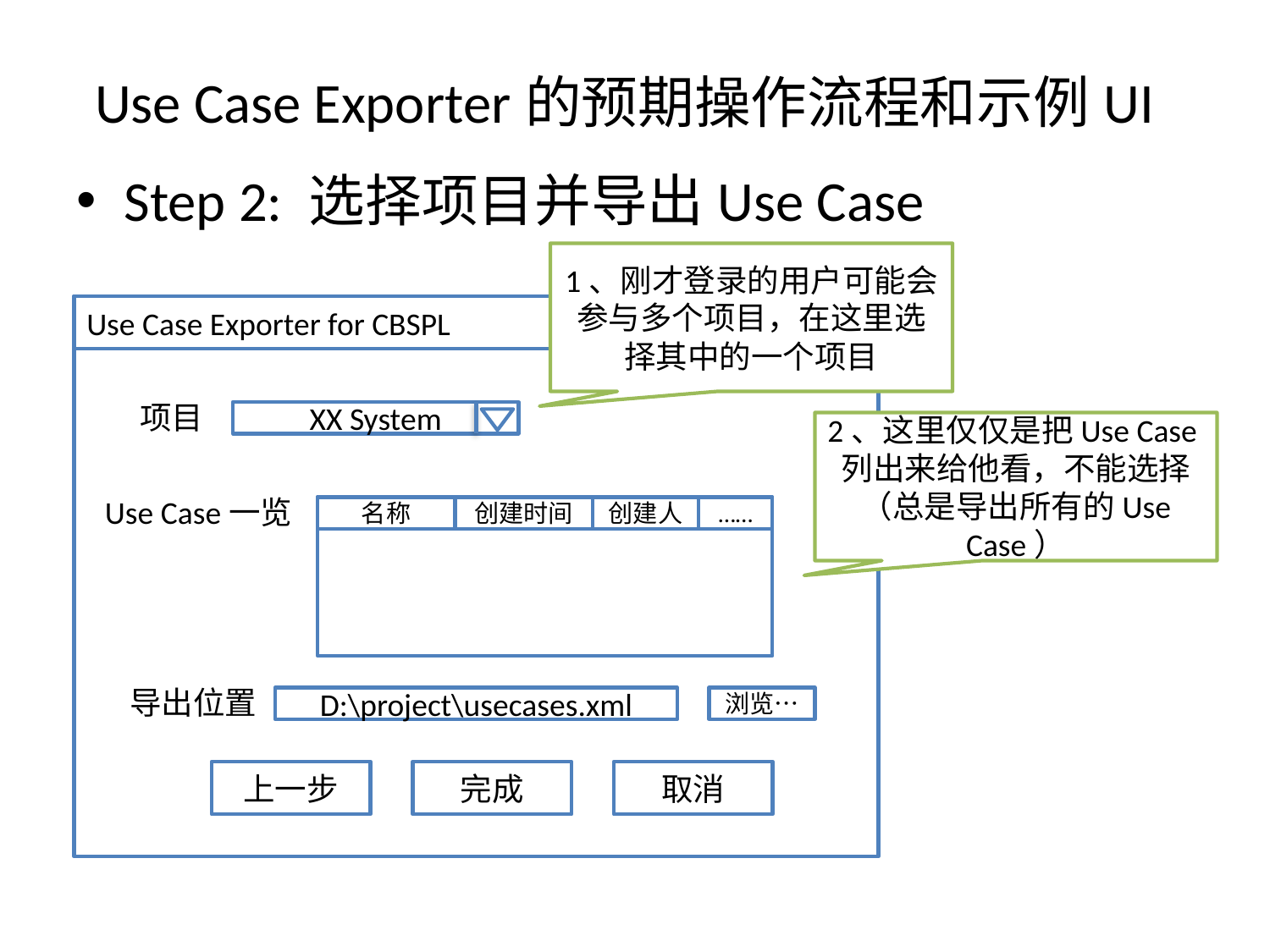

# Use Case Exporter的预期操作流程和示例UI
Step 2: 选择项目并导出Use Case
1、刚才登录的用户可能会参与多个项目，在这里选择其中的一个项目

Use Case Exporter for CBSPL
项目
XX System

2、这里仅仅是把Use Case列出来给他看，不能选择（总是导出所有的Use Case）
Use Case一览

名称
创建时间
创建人
……
导出位置
D:\project\usecases.xml
浏览…
上一步
完成
取消